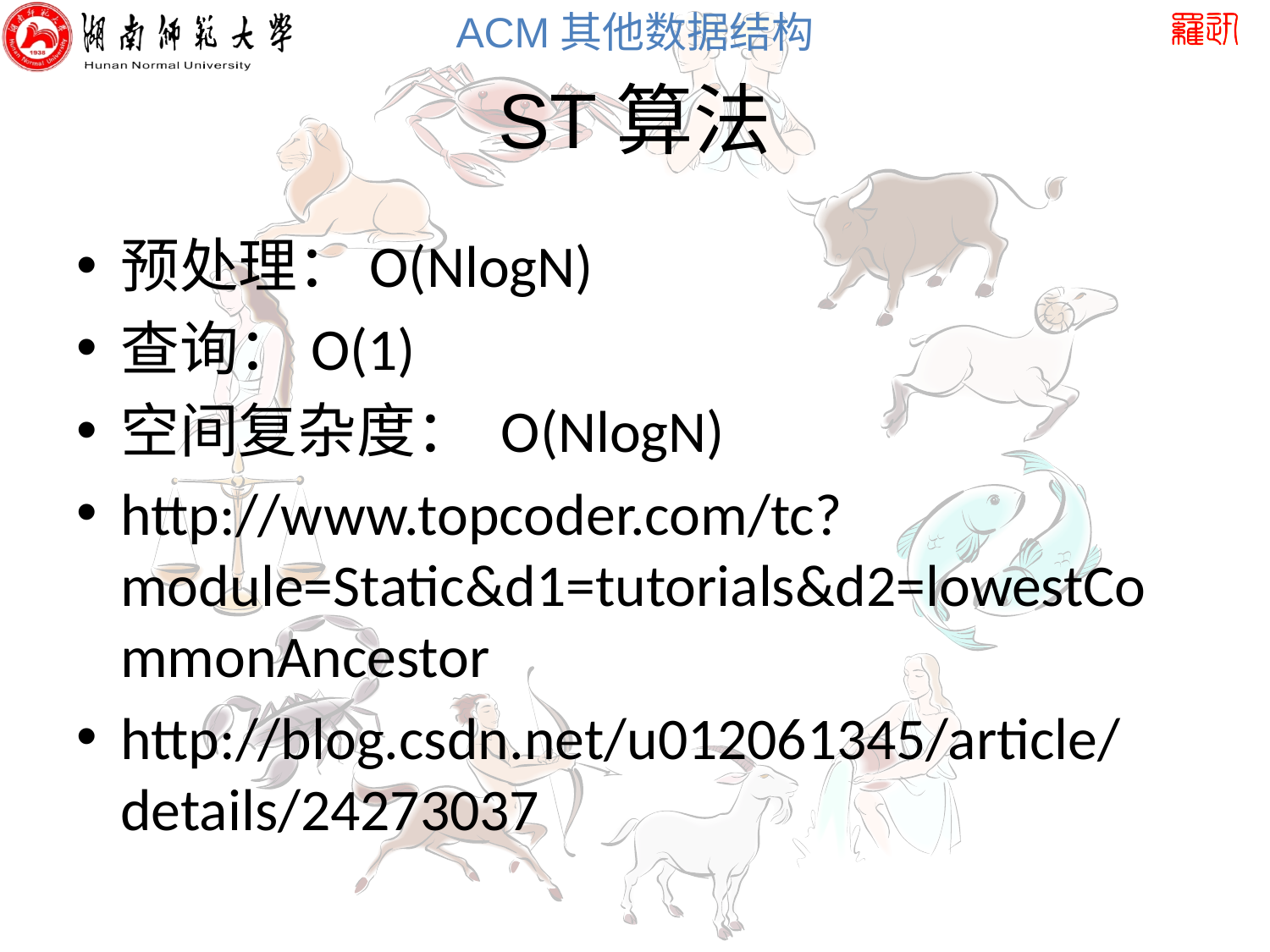

# ST算法
预处理：O(NlogN)
查询：O(1)
空间复杂度： O(NlogN)
http://www.topcoder.com/tc?module=Static&d1=tutorials&d2=lowestCommonAncestor
http://blog.csdn.net/u012061345/article/details/24273037